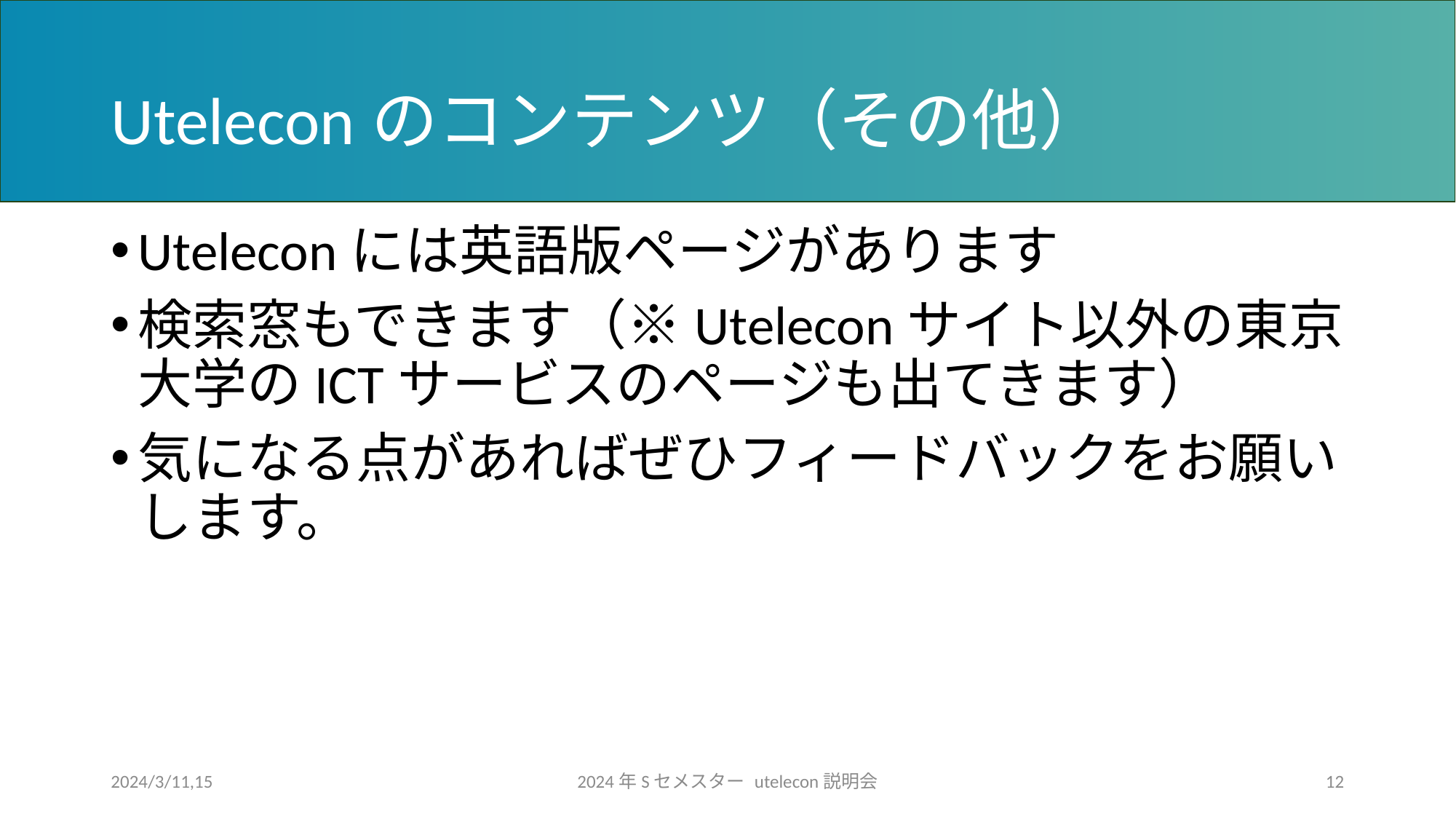

# Uteleconのコンテンツ（その他）
Uteleconには英語版ページがあります
検索窓もできます（※Uteleconサイト以外の東京大学のICTサービスのページも出てきます）
気になる点があればぜひフィードバックをお願いします。
2024/3/11,15
2024年Sセメスター utelecon説明会
12